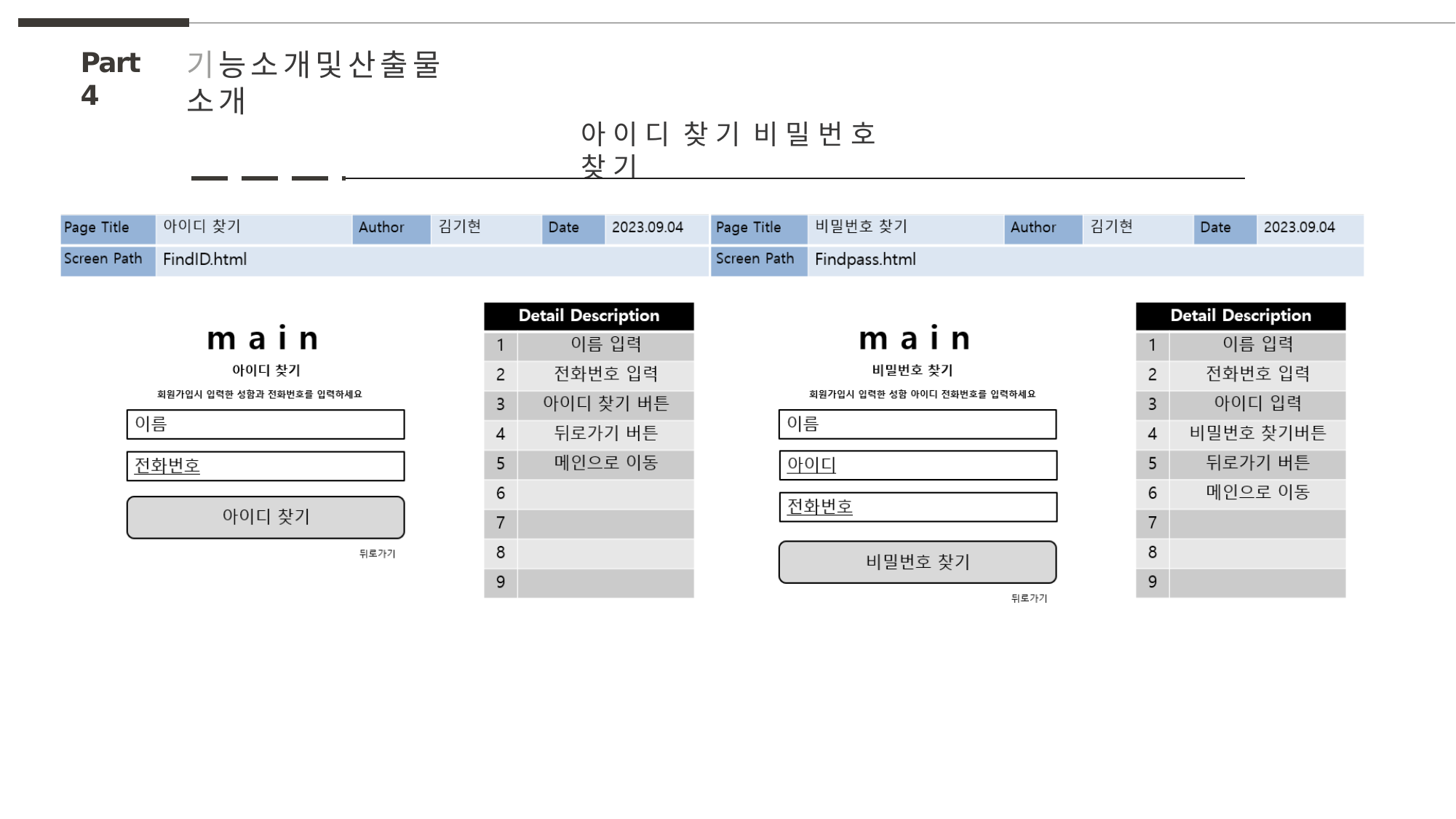

# 기능소개및산출물소개
Part 4
아이디 찾기 비밀번호 찾기